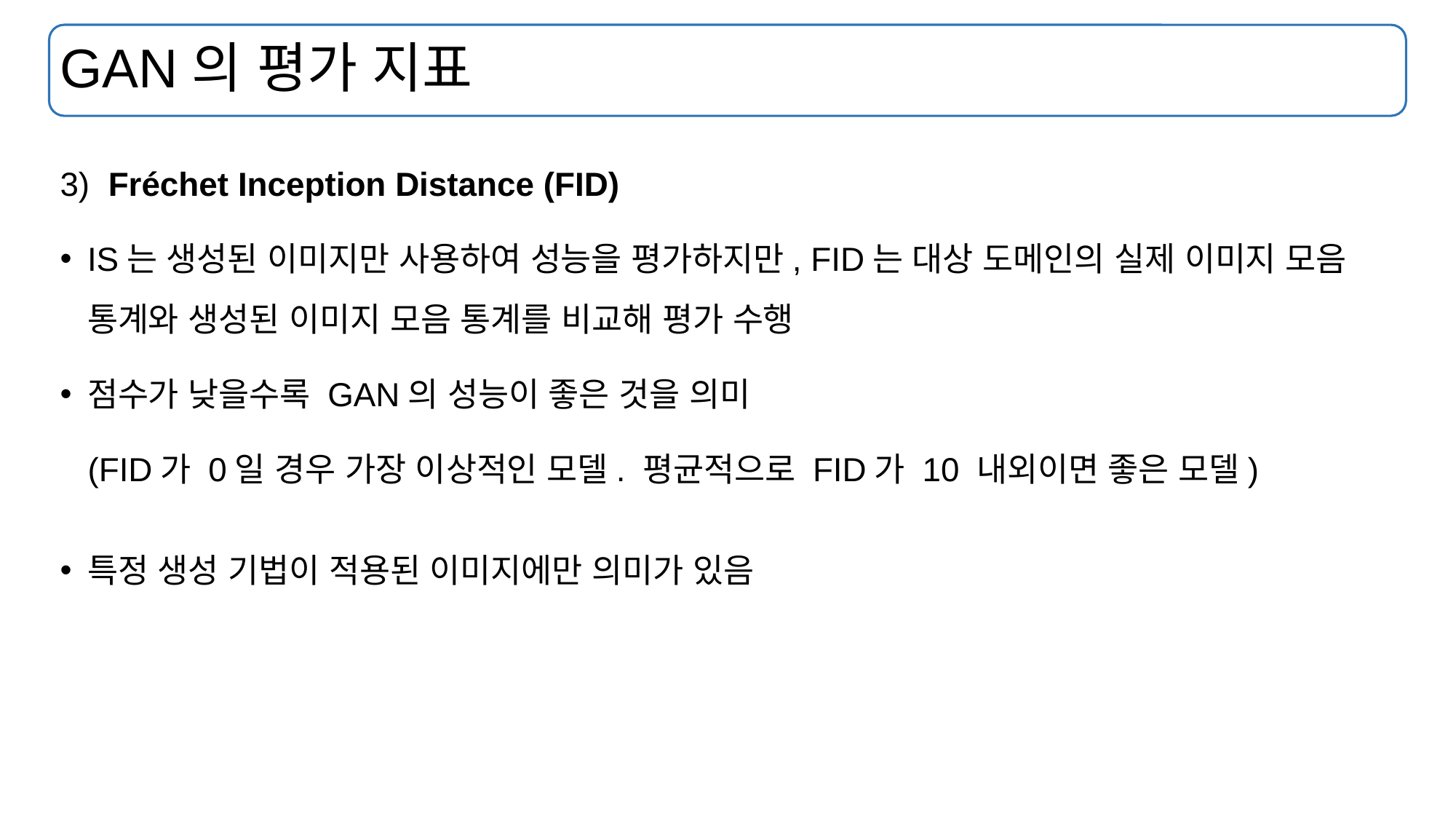

# GAN의 평가 지표
3)  Fréchet Inception Distance (FID)
IS는 생성된 이미지만 사용하여 성능을 평가하지만, FID는 대상 도메인의 실제 이미지 모음 통계와 생성된 이미지 모음 통계를 비교해 평가 수행
점수가 낮을수록 GAN의 성능이 좋은 것을 의미
   (FID가 0일 경우 가장 이상적인 모델. 평균적으로 FID가 10 내외이면 좋은 모델)

특정 생성 기법이 적용된 이미지에만 의미가 있음